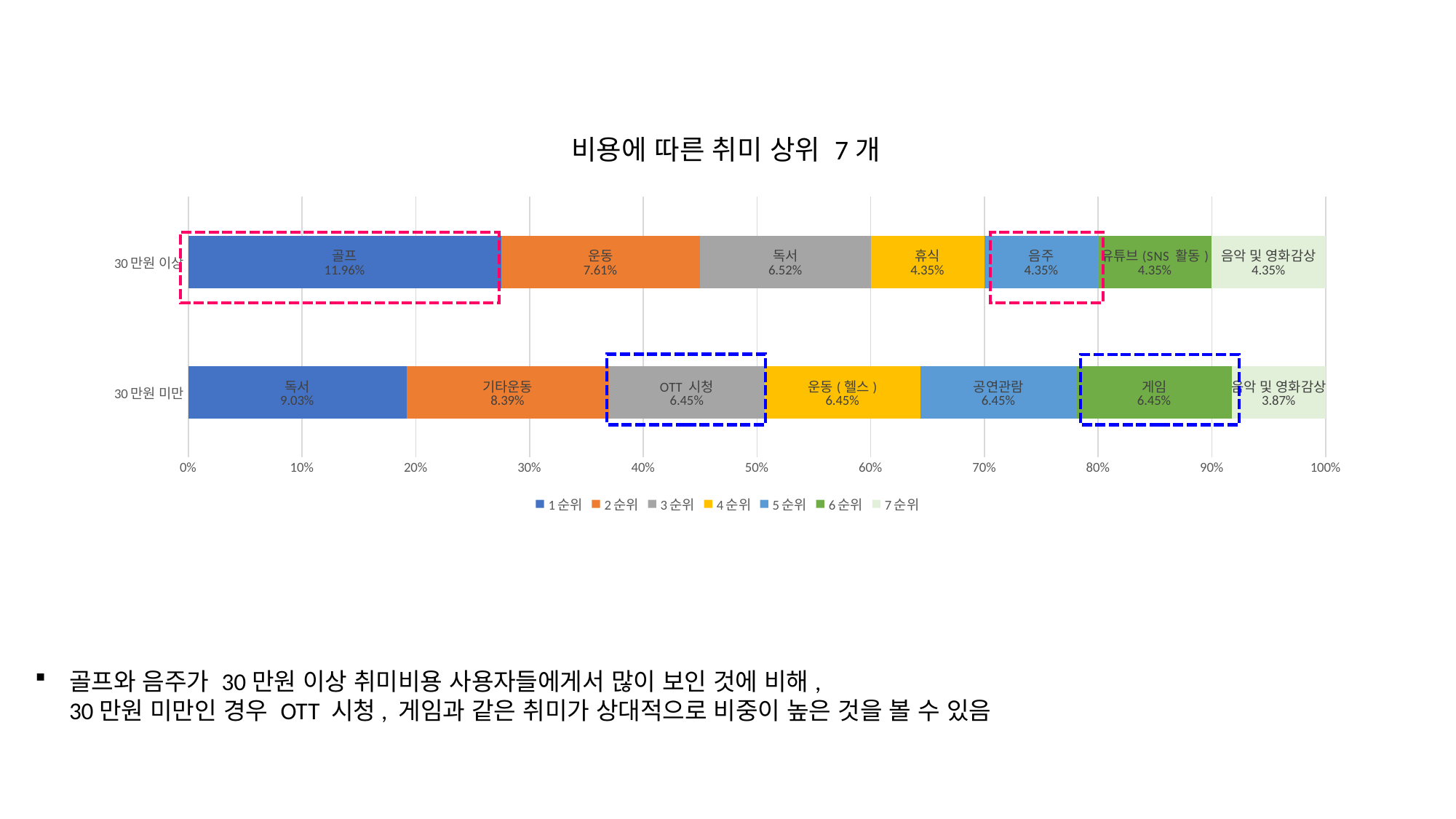

비용에 따른 취미 상위 7개

### Chart

| Category | 1순위 | 2순위 | 3순위 | 4순위 | 5순위 | 6순위 | 7순위 |
|---|---|---|---|---|---|---|---|
| 30만원 미만 | 0.09032258065 | 0.08387096774 | 0.06451612903 | 0.06451612903 | 0.06451612903 | 0.06451612903 | 0.03870967742 |
| 30만원 이상 | 0.11956521739 | 0.07608695652 | 0.0652173913 | 0.04347826087 | 0.04347826087 | 0.04347826087 | 0.04347826087 |

골프와 음주가 30만원 이상 취미비용 사용자들에게서 많이 보인 것에 비해,
30만원 미만인 경우 OTT 시청, 게임과 같은 취미가 상대적으로 비중이 높은 것을 볼 수 있음